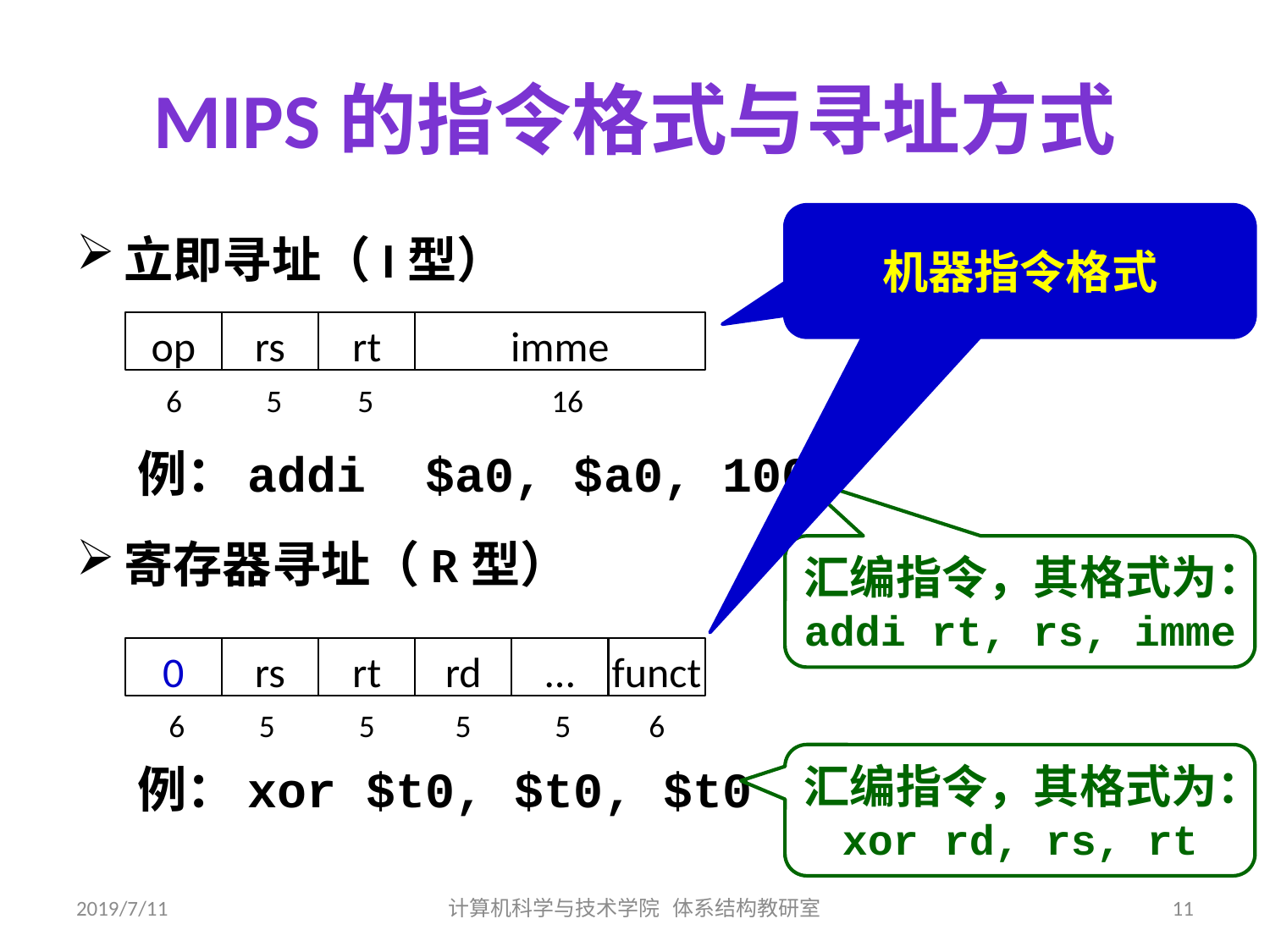

# MIPS的指令格式与寻址方式
机器指令格式
机器指令格式
立即寻址（I型）

寄存器寻址（R型）

op
rs
rt
imme
6
5
5
16
例：addi  $a0, $a0, 100
汇编指令，其格式为：
addi rt, rs, imme
0
rs
rt
rd
…
funct
6
5
5
5
5
6
汇编指令，其格式为：
xor rd, rs, rt
例：xor $t0, $t0, $t0
2019/7/11
计算机科学与技术学院  体系结构教研室
11